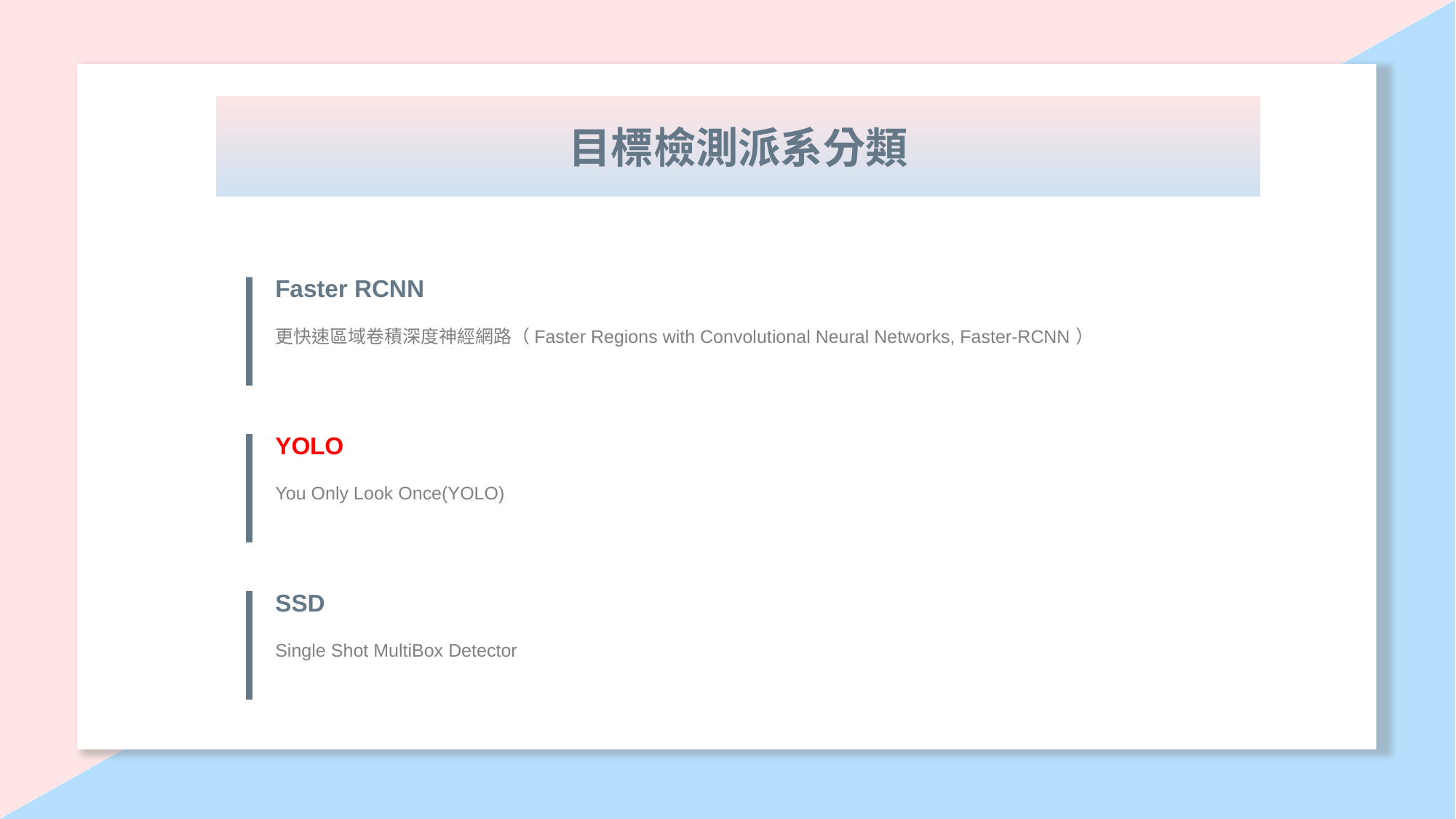

目標檢測派系分類
Faster RCNN

更快速區域卷積深度神經網路（Faster Regions with Convolutional Neural Networks, Faster-RCNN）
YOLO

You Only Look Once(YOLO)
SSD

Single Shot MultiBox Detector